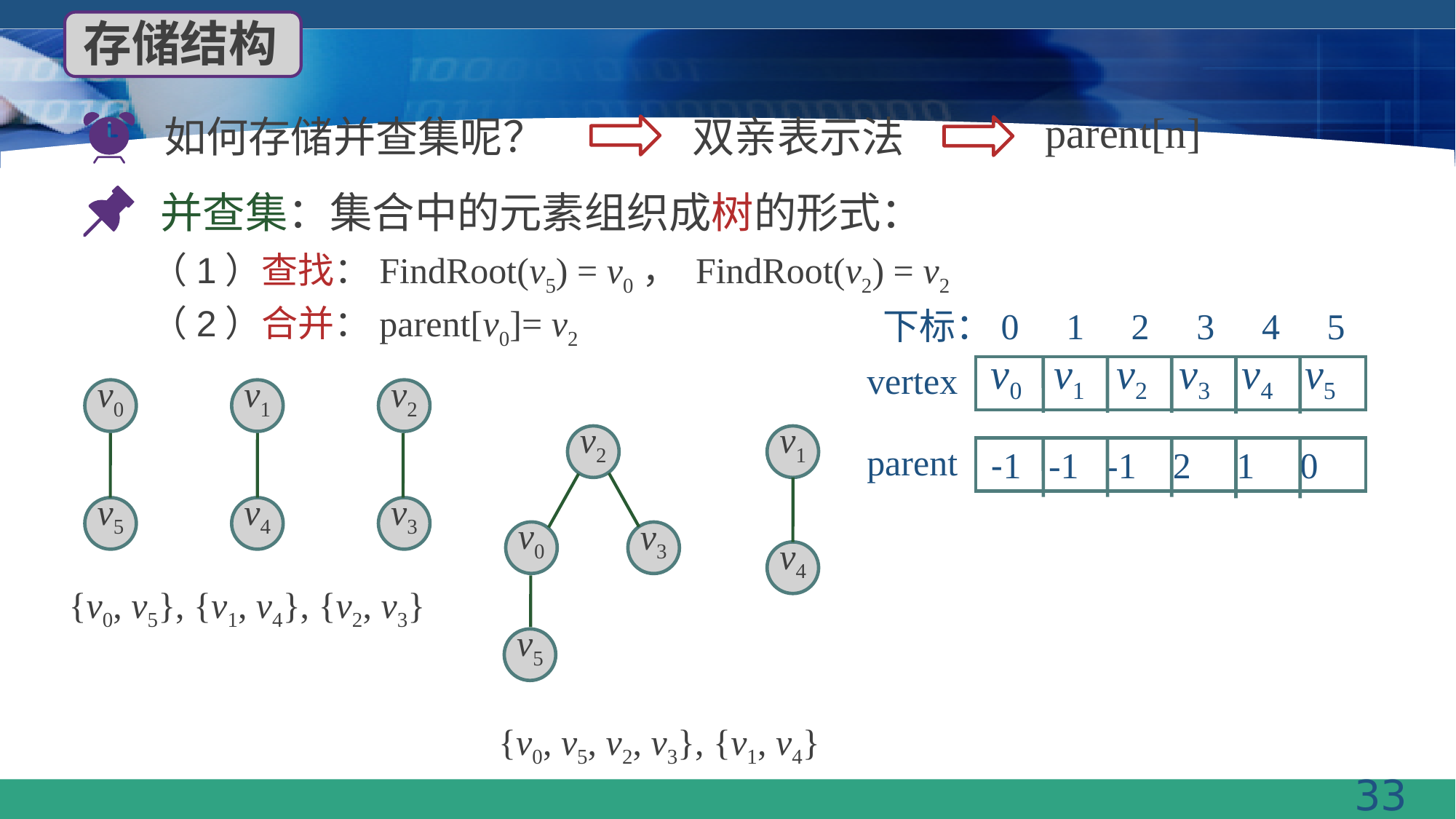

存储结构

parent[n]

如何存储并查集呢？

双亲表示法

并查集：集合中的元素组织成树的形式：

（1）查找：FindRoot(v5) = v0， FindRoot(v2) = v2
（2）合并：parent[v0]= v2
下标：0     1     2     3     4     5
vertex
v0   v1   v2   v3   v4   v5

v0
v1
v2

v5
v4
v3
{v0, v5}, {v1, v4}, {v2, v3}
v2
v1

v0
v3
v4

v5
{v0, v5, v2, v3}, {v1, v4}
parent
-1   -1   -1    2     1     0